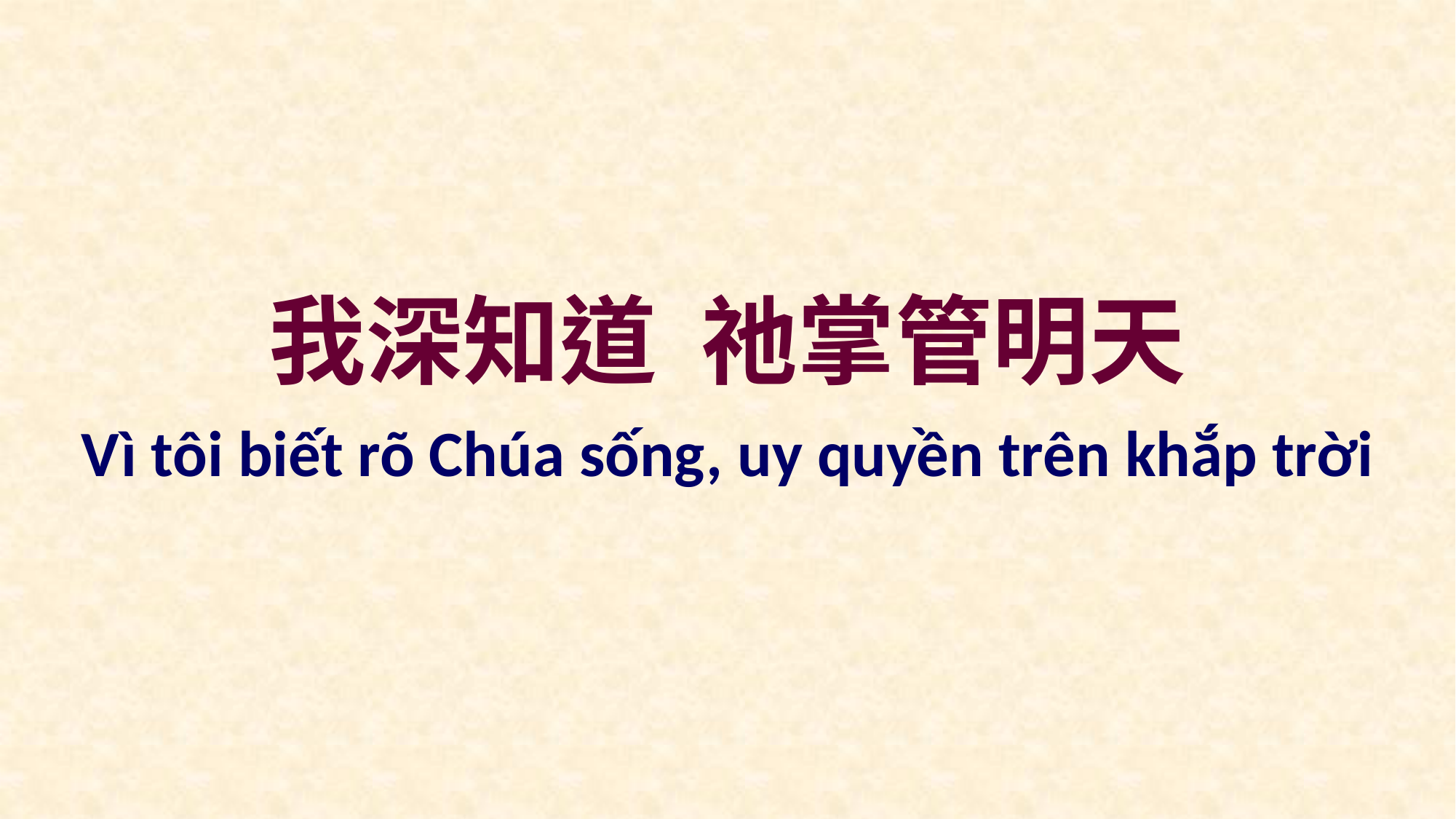

我深知道  祂掌管明天
Vì tôi biết rõ Chúa sống, uy quyền trên khắp trời